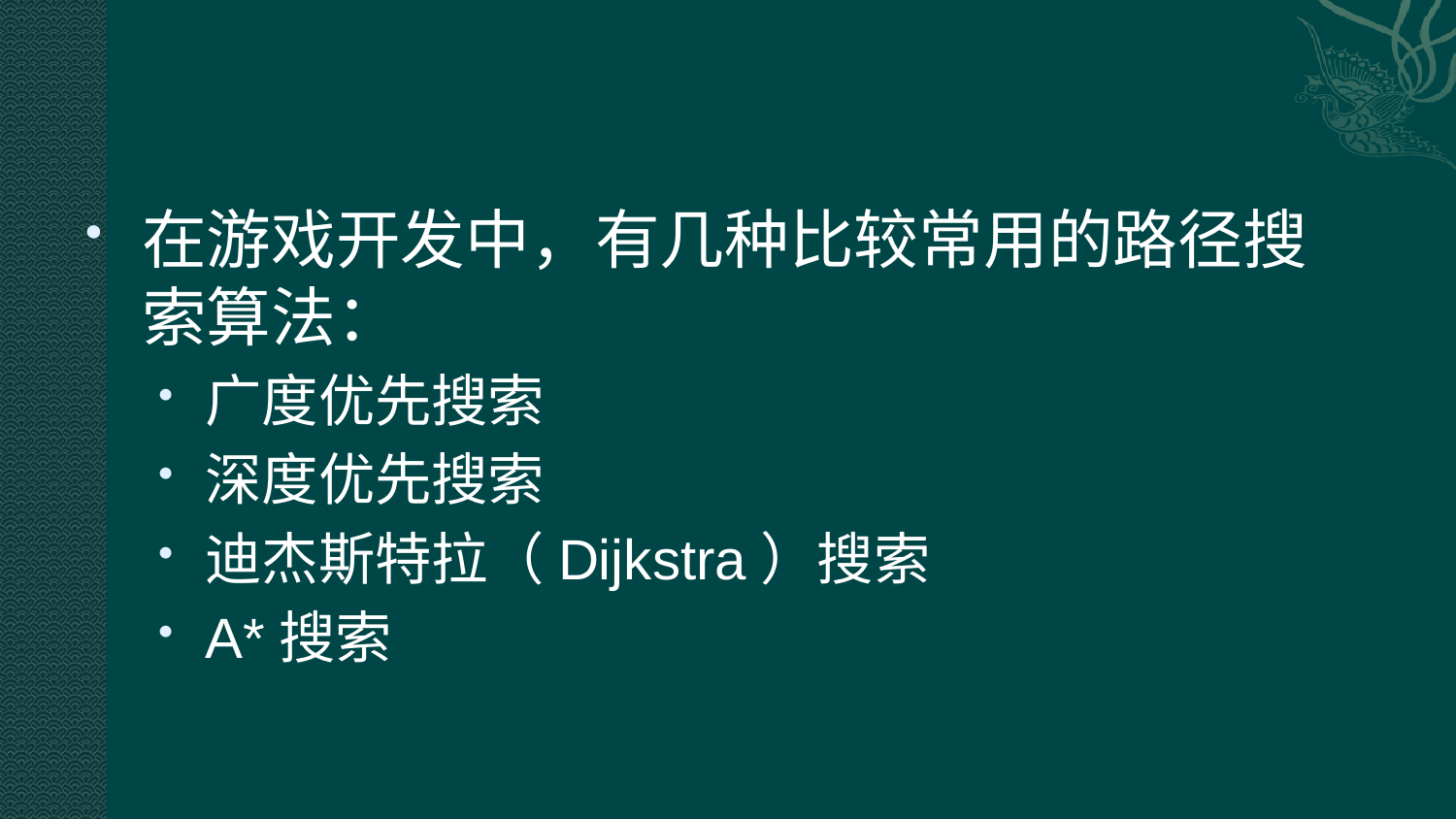

#
在游戏开发中，有几种比较常用的路径搜索算法：
广度优先搜索
深度优先搜索
迪杰斯特拉（Dijkstra）搜索
A*搜索